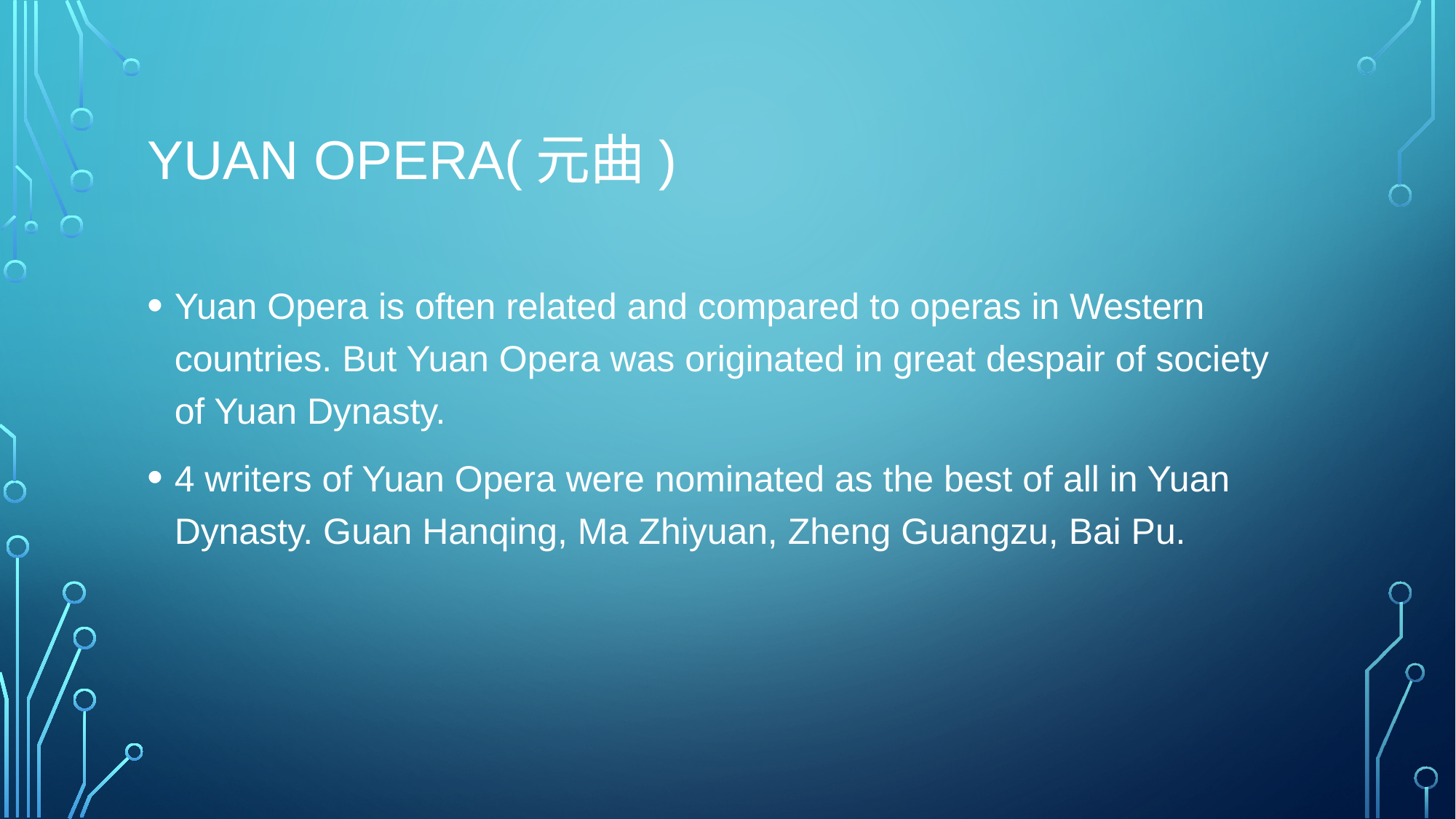

# Yuan Opera(元曲)
Yuan Opera is often related and compared to operas in Western countries. But Yuan Opera was originated in great despair of society of Yuan Dynasty.
4 writers of Yuan Opera were nominated as the best of all in Yuan Dynasty. Guan Hanqing, Ma Zhiyuan, Zheng Guangzu, Bai Pu.